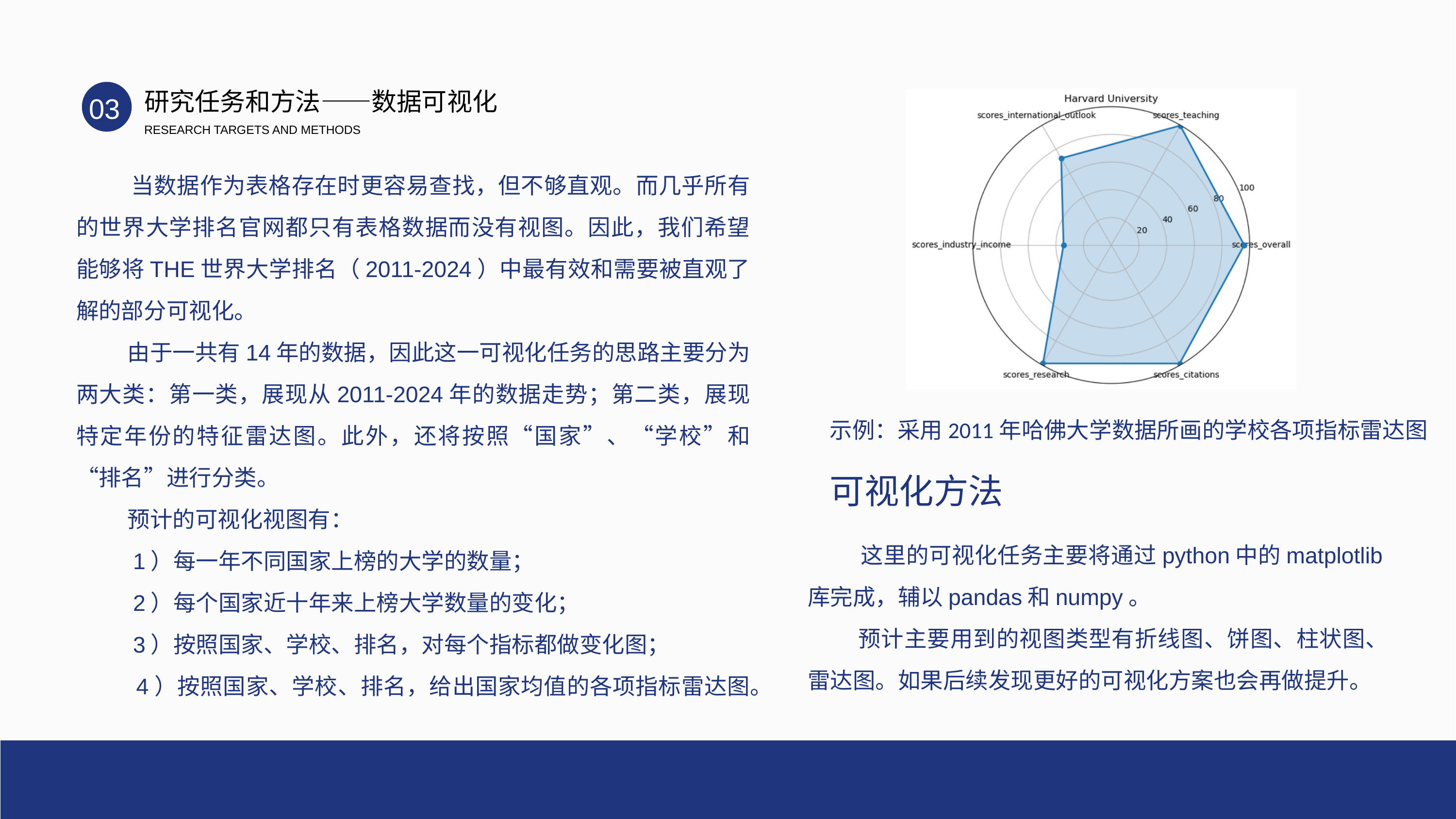

研究任务和方法——数据可视化

03

RESEARCH TARGETS AND METHODS
         当数据作为表格存在时更容易查找，但不够直观。而几乎所有的世界大学排名官网都只有表格数据而没有视图。因此，我们希望能够将THE世界大学排名（2011-2024）中最有效和需要被直观了解的部分可视化。
         由于一共有14年的数据，因此这一可视化任务的思路主要分为两大类：第一类，展现从2011-2024年的数据走势；第二类，展现特定年份的特征雷达图。此外，还将按照“国家”、“学校”和“排名”进行分类。
         预计的可视化视图有：
         1）每一年不同国家上榜的大学的数量；
         2）每个国家近十年来上榜大学数量的变化；
         3）按照国家、学校、排名，对每个指标都做变化图；
         4）按照国家、学校、排名，给出国家均值的各项指标雷达图。

示例：采用2011年哈佛大学数据所画的学校各项指标雷达图
可视化方法
         这里的可视化任务主要将通过python中的matplotlib库完成，辅以pandas和numpy。
        预计主要用到的视图类型有折线图、饼图、柱状图、雷达图。如果后续发现更好的可视化方案也会再做提升。